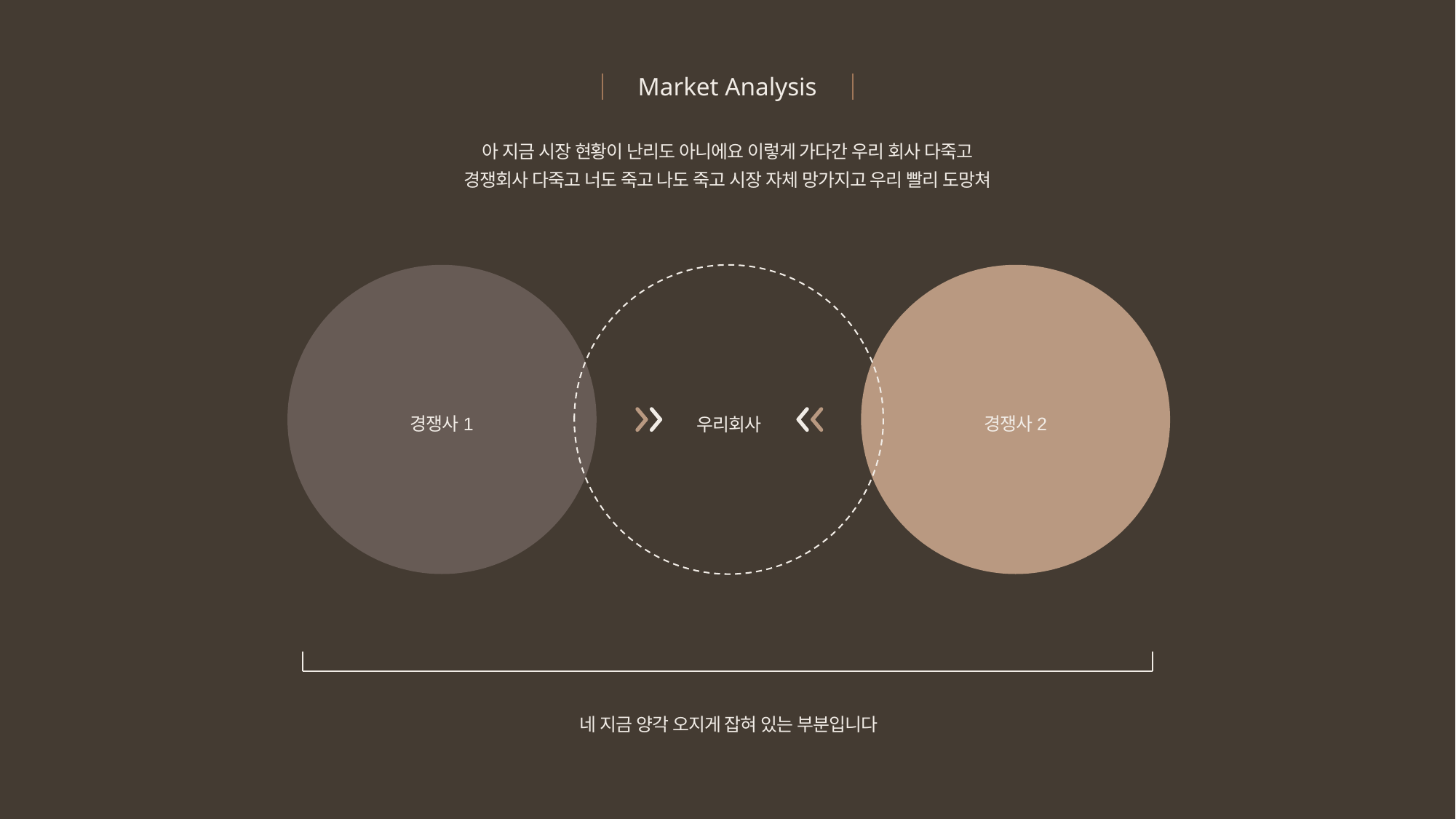

Market Analysis
아 지금 시장 현황이 난리도 아니에요 이렇게 가다간 우리 회사 다죽고
경쟁회사 다죽고 너도 죽고 나도 죽고 시장 자체 망가지고 우리 빨리 도망쳐

경쟁사1
경쟁사2
우리회사
네 지금 양각 오지게 잡혀 있는 부분입니다